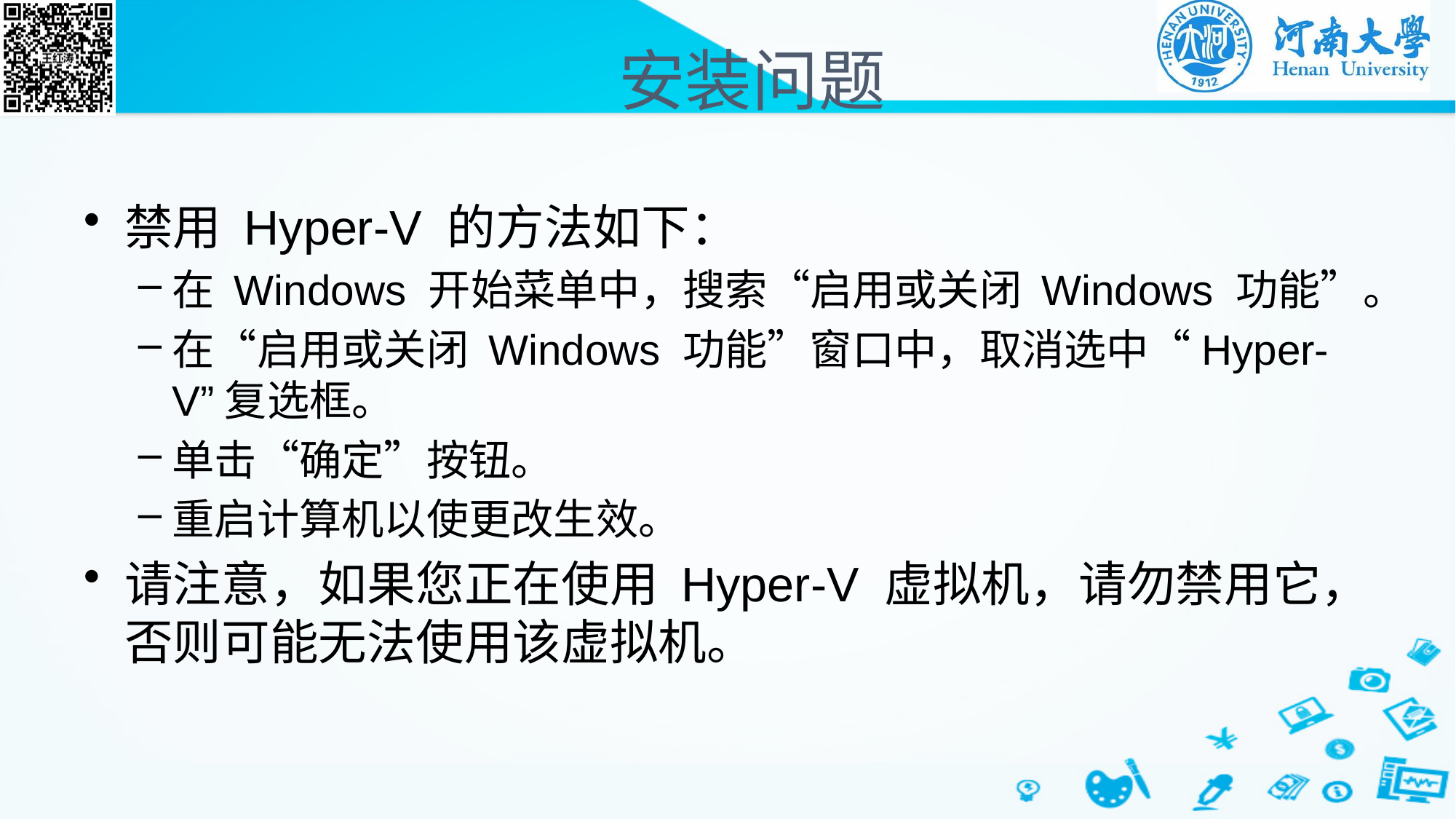

# 安装问题
禁用 Hyper-V 的方法如下：
在 Windows 开始菜单中，搜索“启用或关闭 Windows 功能”。
在“启用或关闭 Windows 功能”窗口中，取消选中“Hyper-V”复选框。
单击“确定”按钮。
重启计算机以使更改生效。
请注意，如果您正在使用 Hyper-V 虚拟机，请勿禁用它，否则可能无法使用该虚拟机。